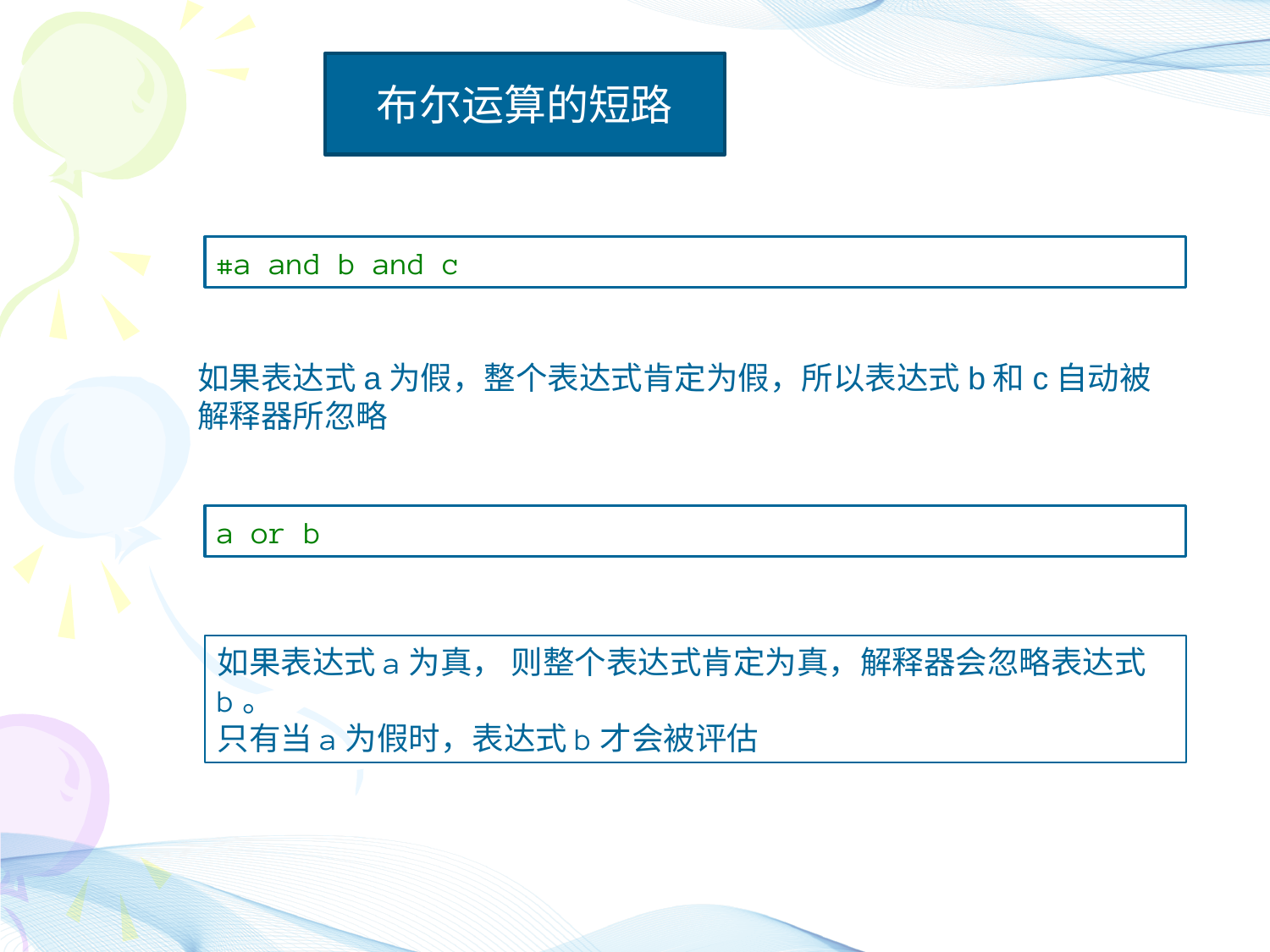

布尔运算的短路
#a and b and c
如果表达式a为假，整个表达式肯定为假，所以表达式b和c自动被解释器所忽略
a or b
如果表达式a为真， 则整个表达式肯定为真，解释器会忽略表达式b。
只有当a为假时，表达式b才会被评估